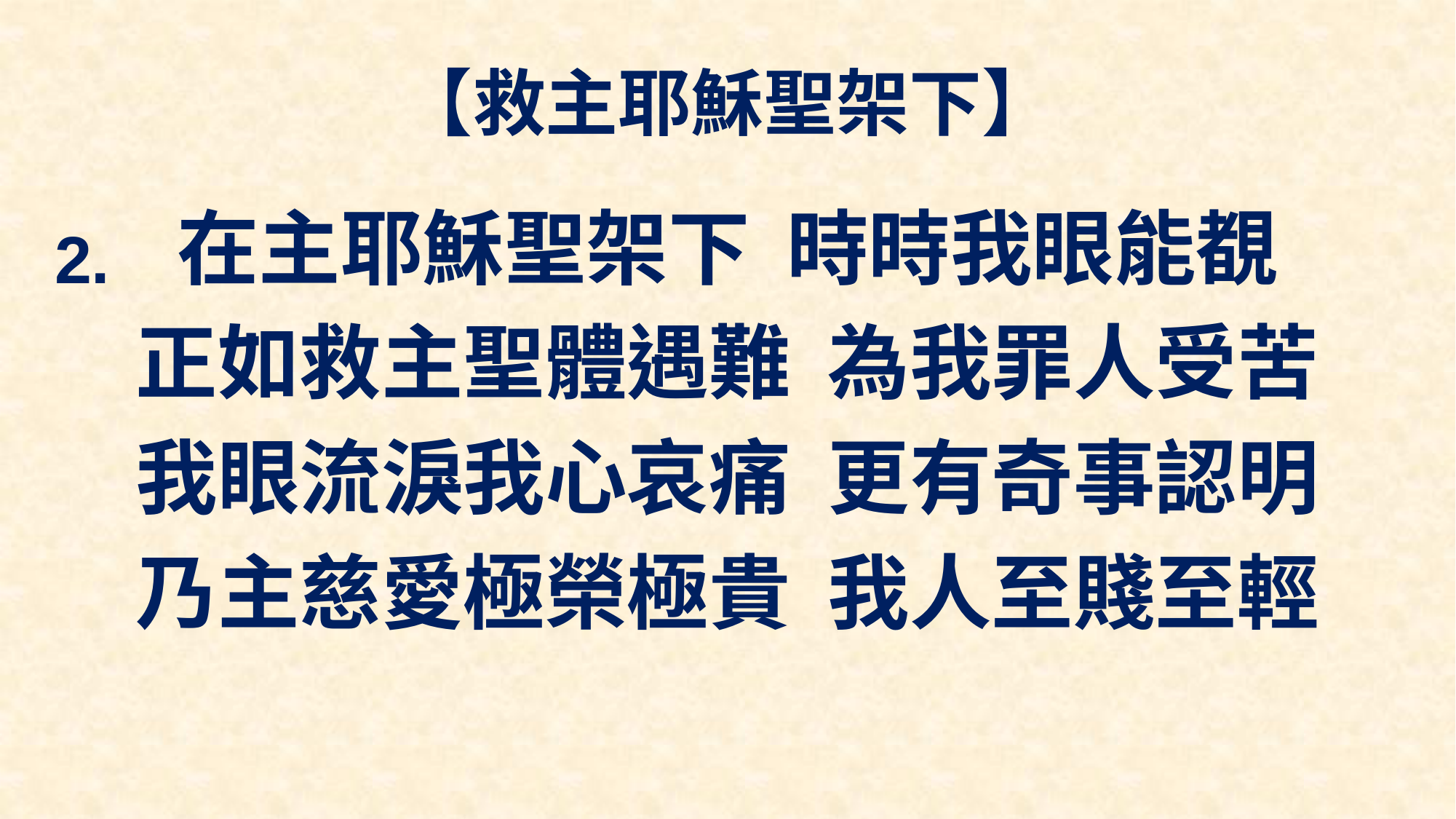

# 【救主耶穌聖架下】
在主耶穌聖架下  時時我眼能覩
正如救主聖體遇難  為我罪人受苦
我眼流淚我心哀痛  更有奇事認明
乃主慈愛極榮極貴  我人至賤至輕

2.